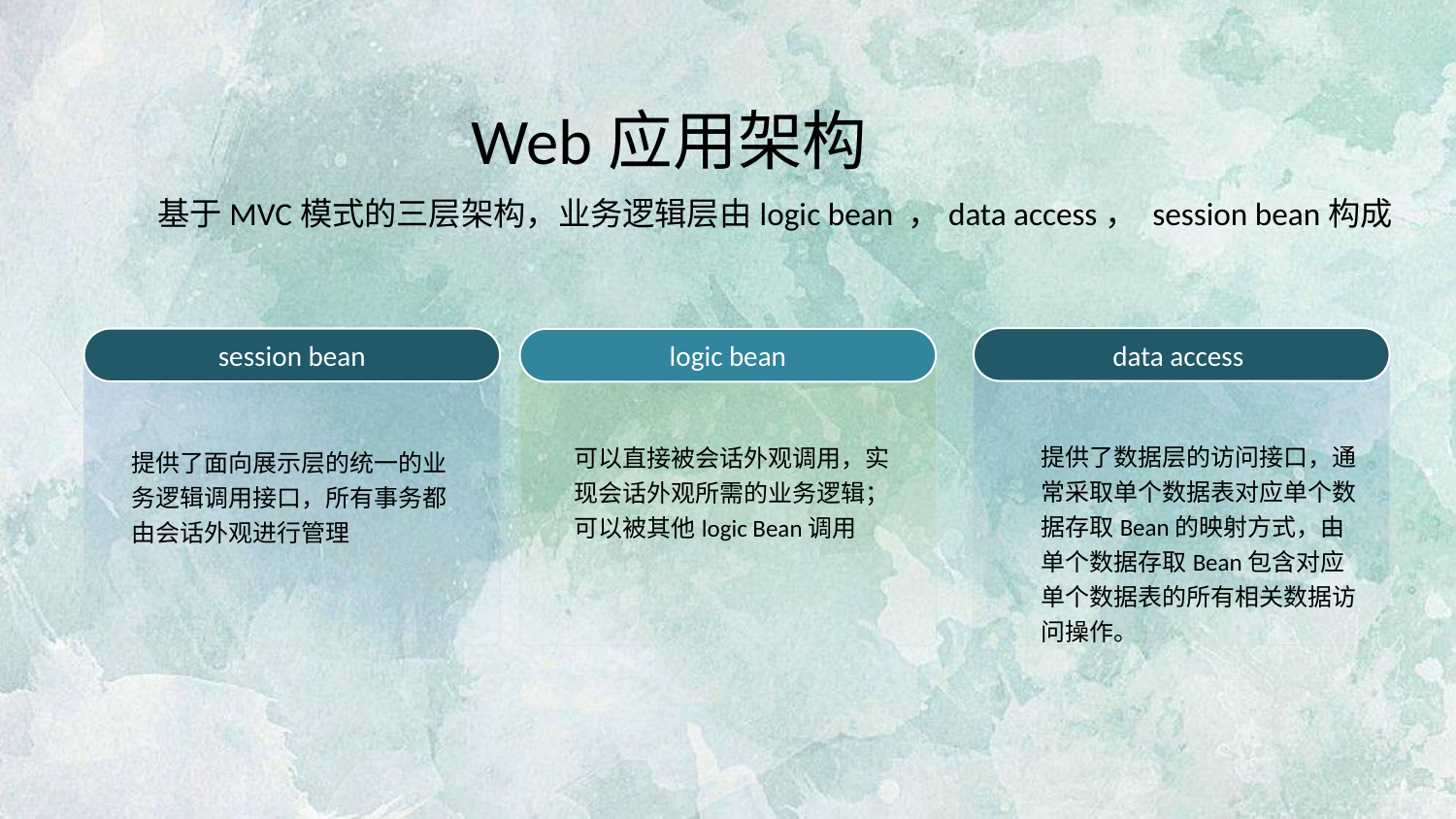

Web应用架构
基于MVC模式的三层架构，业务逻辑层由logic bean ，data access， session bean构成

data access

提供了数据层的访问接口，通常采取单个数据表对应单个数据存取Bean的映射方式，由单个数据存取Bean包含对应单个数据表的所有相关数据访问操作。
session bean

提供了面向展示层的统一的业务逻辑调用接口，所有事务都由会话外观进行管理

logic bean

可以直接被会话外观调用，实现会话外观所需的业务逻辑；可以被其他logic Bean调用